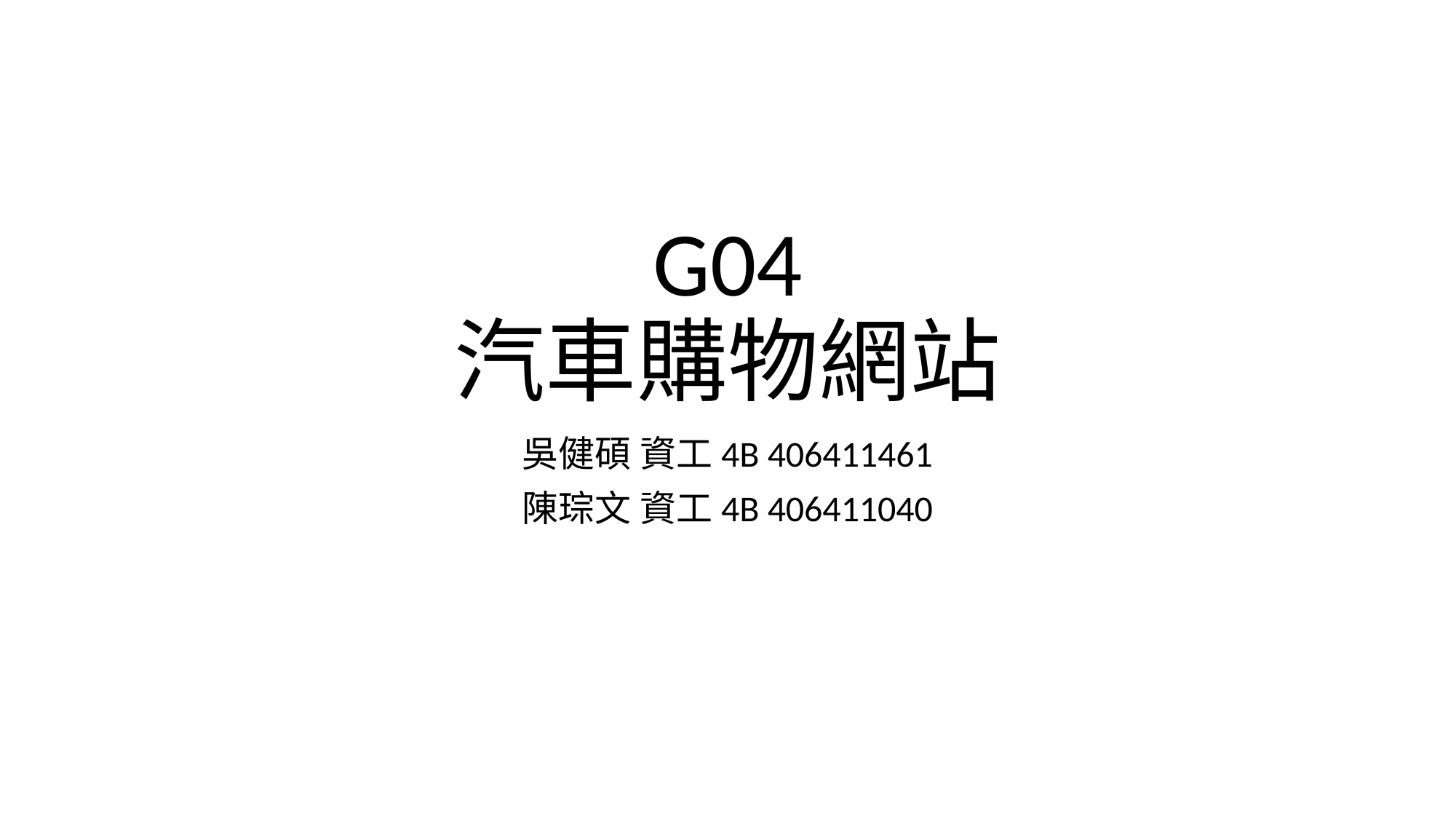

# G04 汽車購物網站
吳健碩 資工4B 406411461
陳琮文 資工4B 406411040